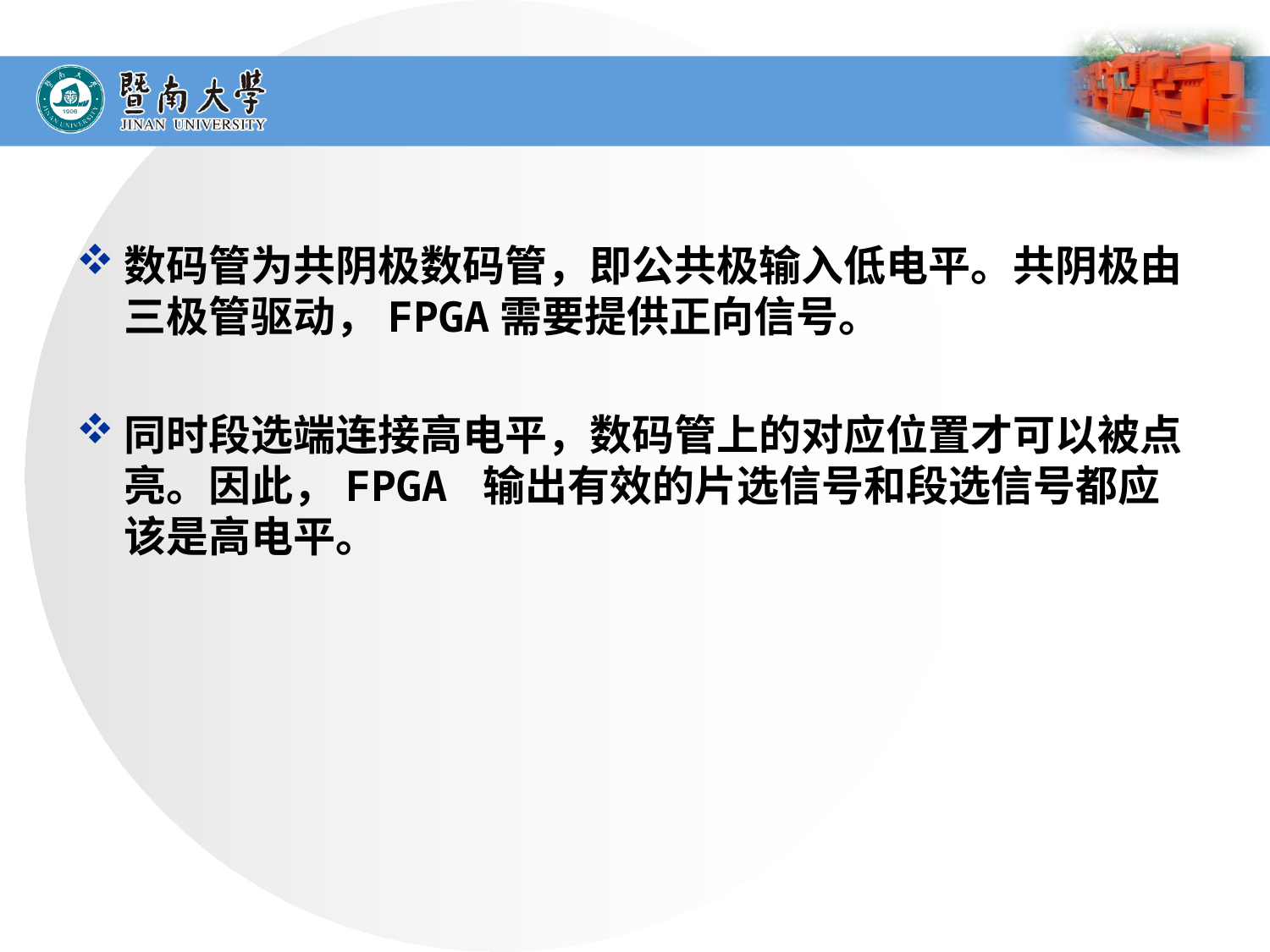

#
数码管为共阴极数码管，即公共极输入低电平。共阴极由三极管驱动，FPGA需要提供正向信号。

同时段选端连接高电平，数码管上的对应位置才可以被点亮。因此，FPGA 输出有效的片选信号和段选信号都应该是高电平。